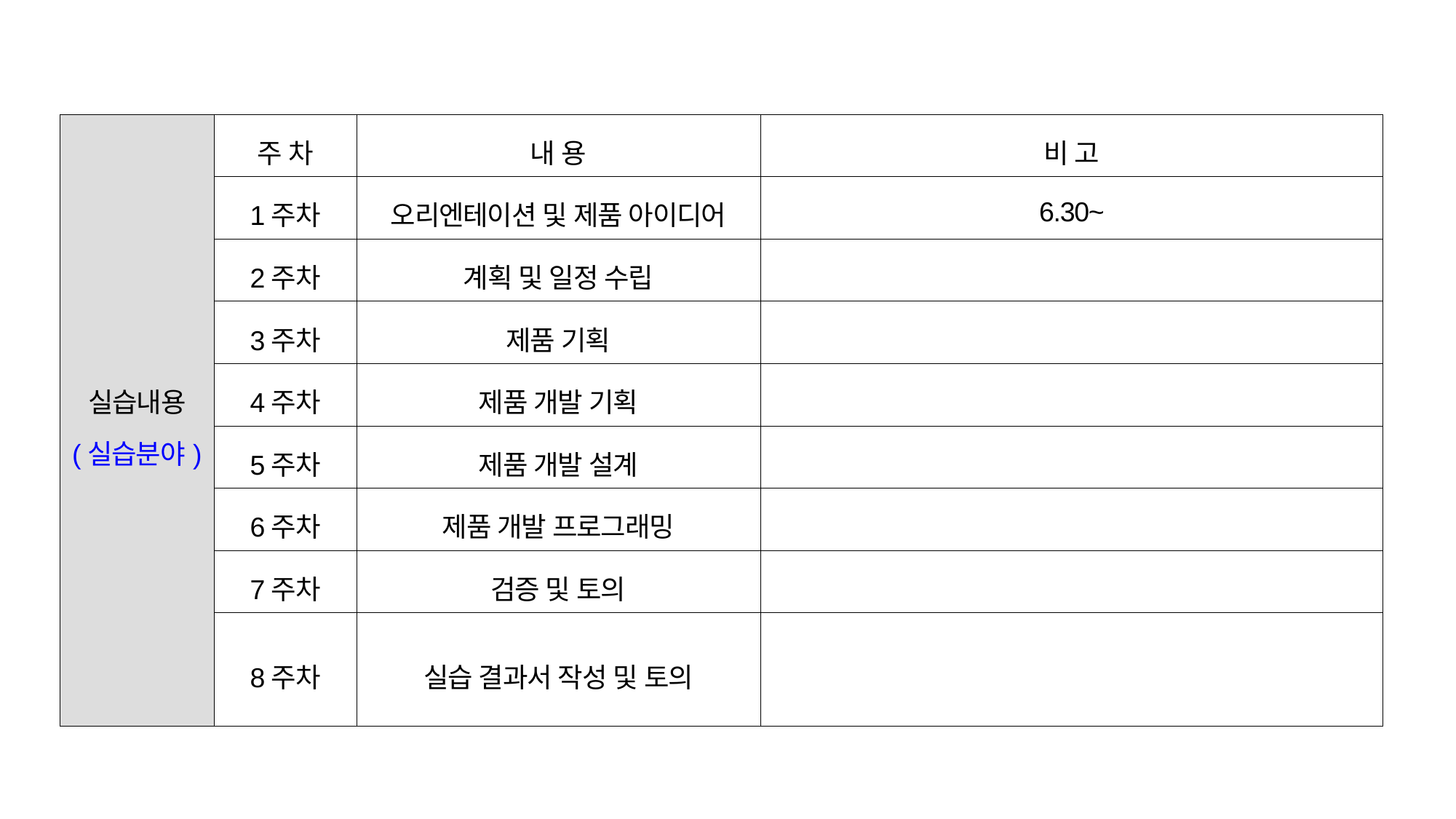

| 실습내용 (실습분야) | 주 차 | 내 용 | 비 고 |
| --- | --- | --- | --- |
|  | 1주차 | 오리엔테이션 및 제품 아이디어 | 6.30~ |
|  | 2주차 | 계획 및 일정 수립 |  |
|  | 3주차 | 제품 기획 |  |
|  | 4주차 | 제품 개발 기획 |  |
|  | 5주차 | 제품 개발 설계 |  |
|  | 6주차 | 제품 개발 프로그래밍 |  |
|  | 7주차 | 검증 및 토의 |  |
|  | 8주차 | 실습 결과서 작성 및 토의 |  |